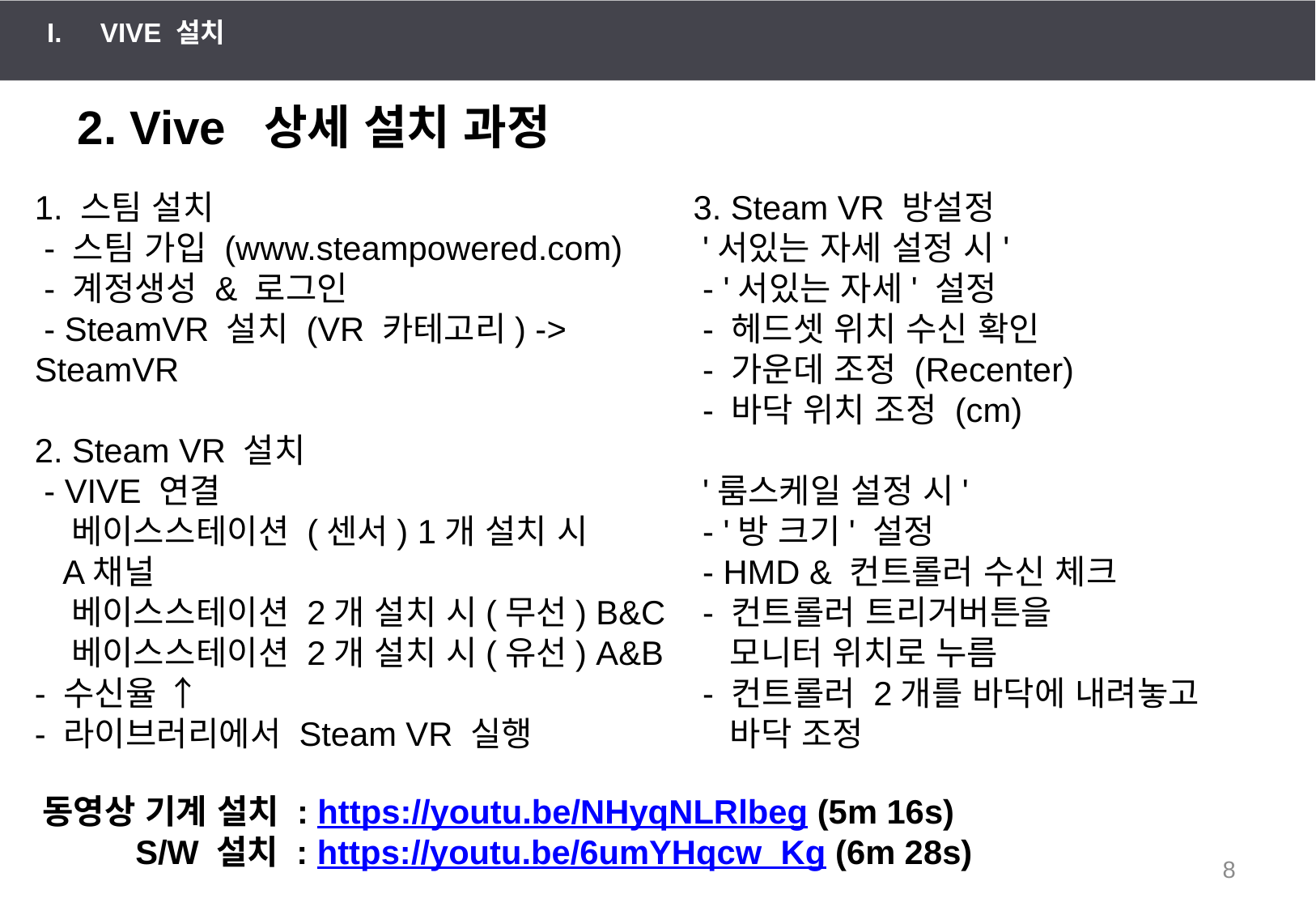

VIVE 설치
2. Vive  상세 설치 과정
1. 스팀 설치
 - 스팀 가입 (www.steampowered.com)
 - 계정생성 & 로그인
 - SteamVR 설치 (VR 카테고리) -> SteamVR

2. Steam VR 설치
 - VIVE 연결
   베이스스테이션 (센서) 1개 설치 시
   A채널
   베이스스테이션 2개 설치 시(무선) B&C
   베이스스테이션 2개 설치 시(유선) A&B - 수신율 ↑
- 라이브러리에서 Steam VR 실행

3. Steam VR 방설정
 '서있는 자세 설정 시'
 - '서있는 자세' 설정
 - 헤드셋 위치 수신 확인
 - 가운데 조정 (Recenter)
 - 바닥 위치 조정 (cm)

 '룸스케일 설정 시'
 - '방 크기' 설정
 - HMD & 컨트롤러 수신 체크
 - 컨트롤러 트리거버튼을
   모니터 위치로 누름
 - 컨트롤러 2개를 바닥에 내려놓고
   바닥 조정
동영상 기계 설치 : https://youtu.be/NHyqNLRlbeg (5m 16s)
          S/W 설치 : https://youtu.be/6umYHqcw_Kg (6m 28s)
8